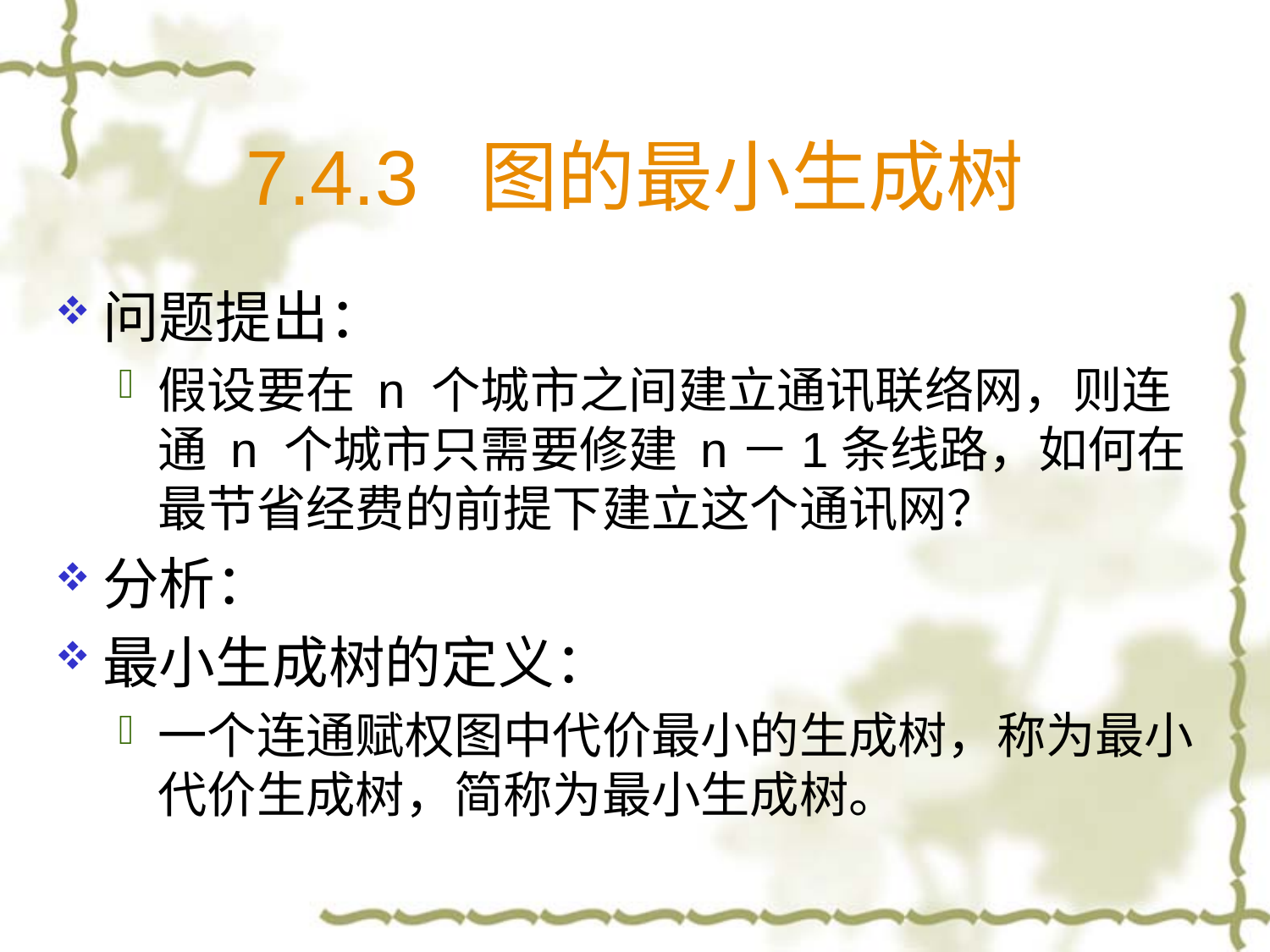

# 7.4.3  图的最小生成树
问题提出：
假设要在 n 个城市之间建立通讯联络网，则连通 n 个城市只需要修建 n－1条线路，如何在最节省经费的前提下建立这个通讯网？
分析：
最小生成树的定义：
一个连通赋权图中代价最小的生成树，称为最小代价生成树，简称为最小生成树。